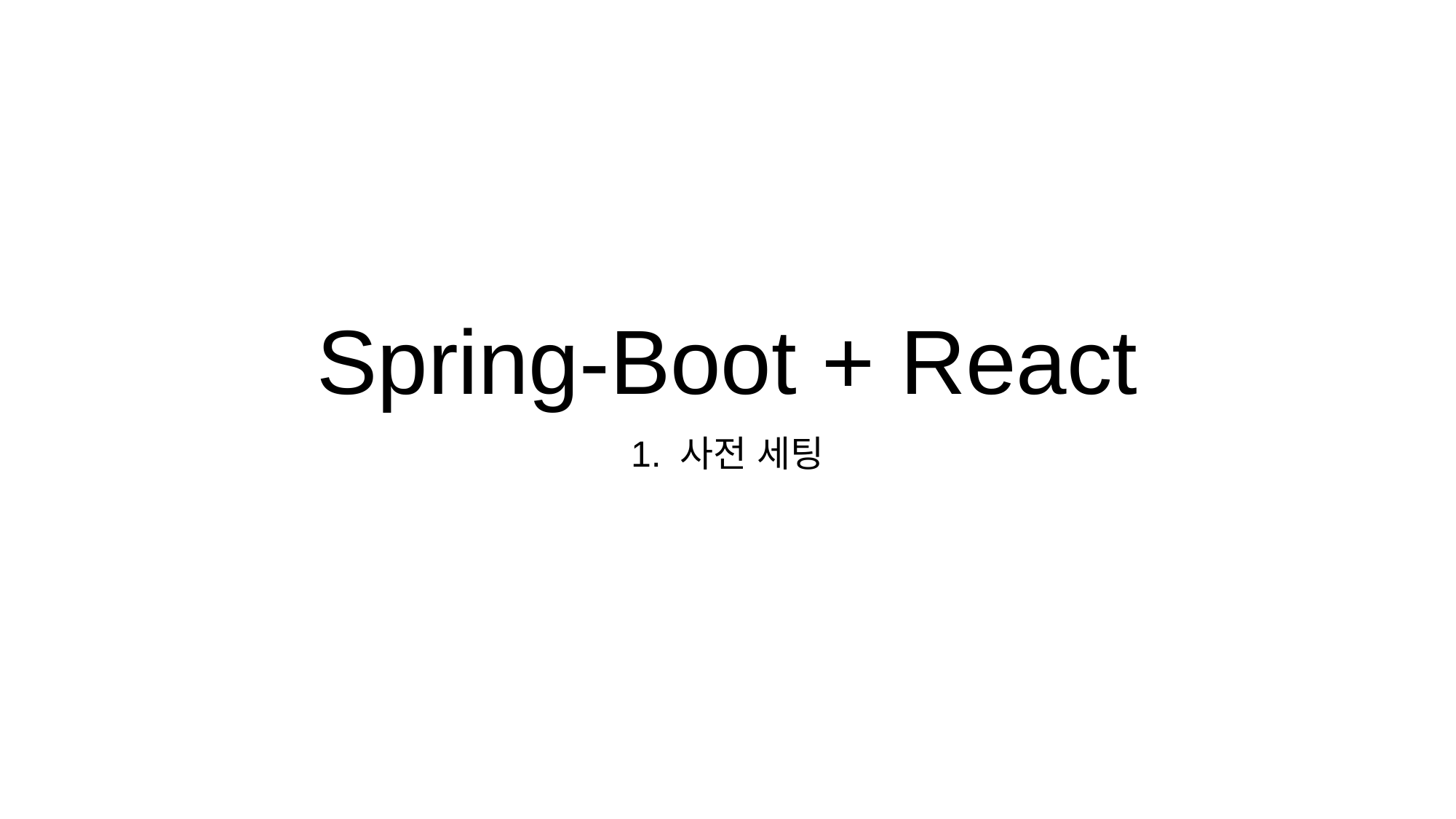

# Spring-Boot + React
1. 사전 세팅